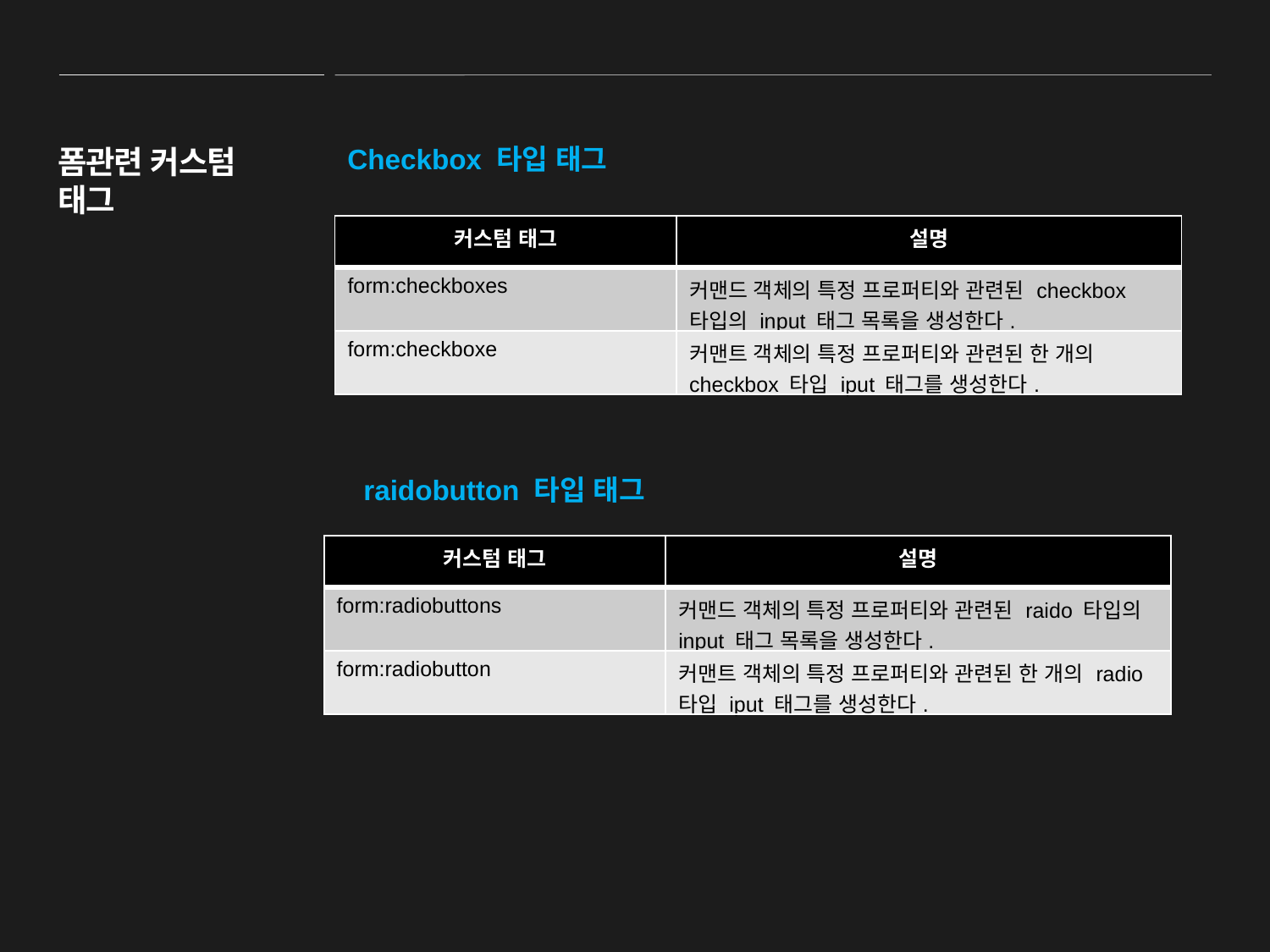

Checkbox 타입 태그
폼관련 커스텀 태그
| 커스텀 태그 | 설명 |
| --- | --- |
| form:checkboxes | 커맨드 객체의 특정 프로퍼티와 관련된 checkbox 타입의 input 태그 목록을 생성한다. |
| form:checkboxe | 커맨트 객체의 특정 프로퍼티와 관련된 한 개의 checkbox 타입 iput 태그를 생성한다. |
raidobutton 타입 태그
| 커스텀 태그 | 설명 |
| --- | --- |
| form:radiobuttons | 커맨드 객체의 특정 프로퍼티와 관련된 raido 타입의 input 태그 목록을 생성한다. |
| form:radiobutton | 커맨트 객체의 특정 프로퍼티와 관련된 한 개의 radio 타입 iput 태그를 생성한다. |